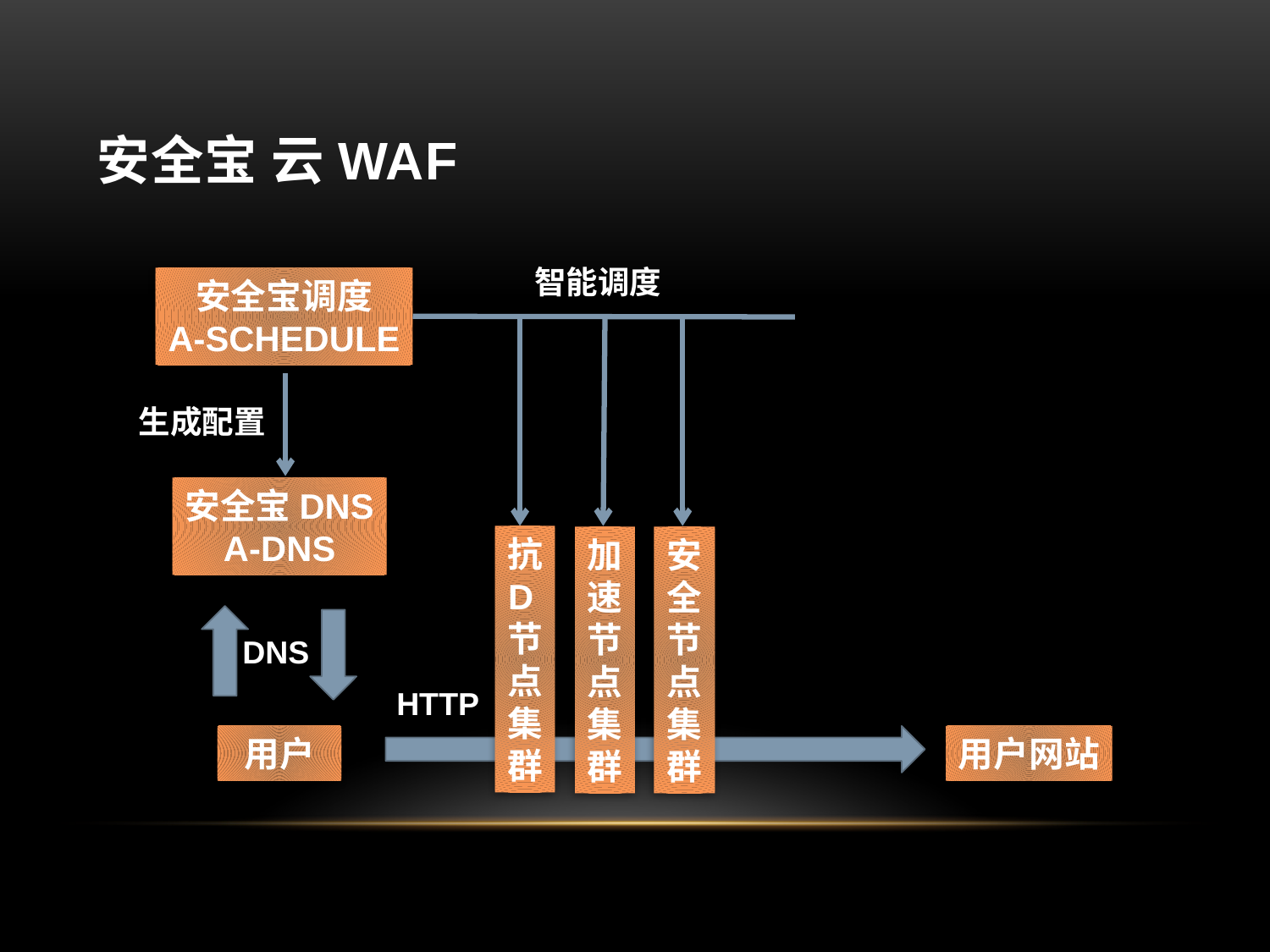

# 安全宝 云WAF
智能调度
安全宝调度
A-SCHEDULE
生成配置
安全宝DNS
A-DNS

抗D节点集群
加速节点集群
安全节点集群

DNS
HTTP
用户
用户网站